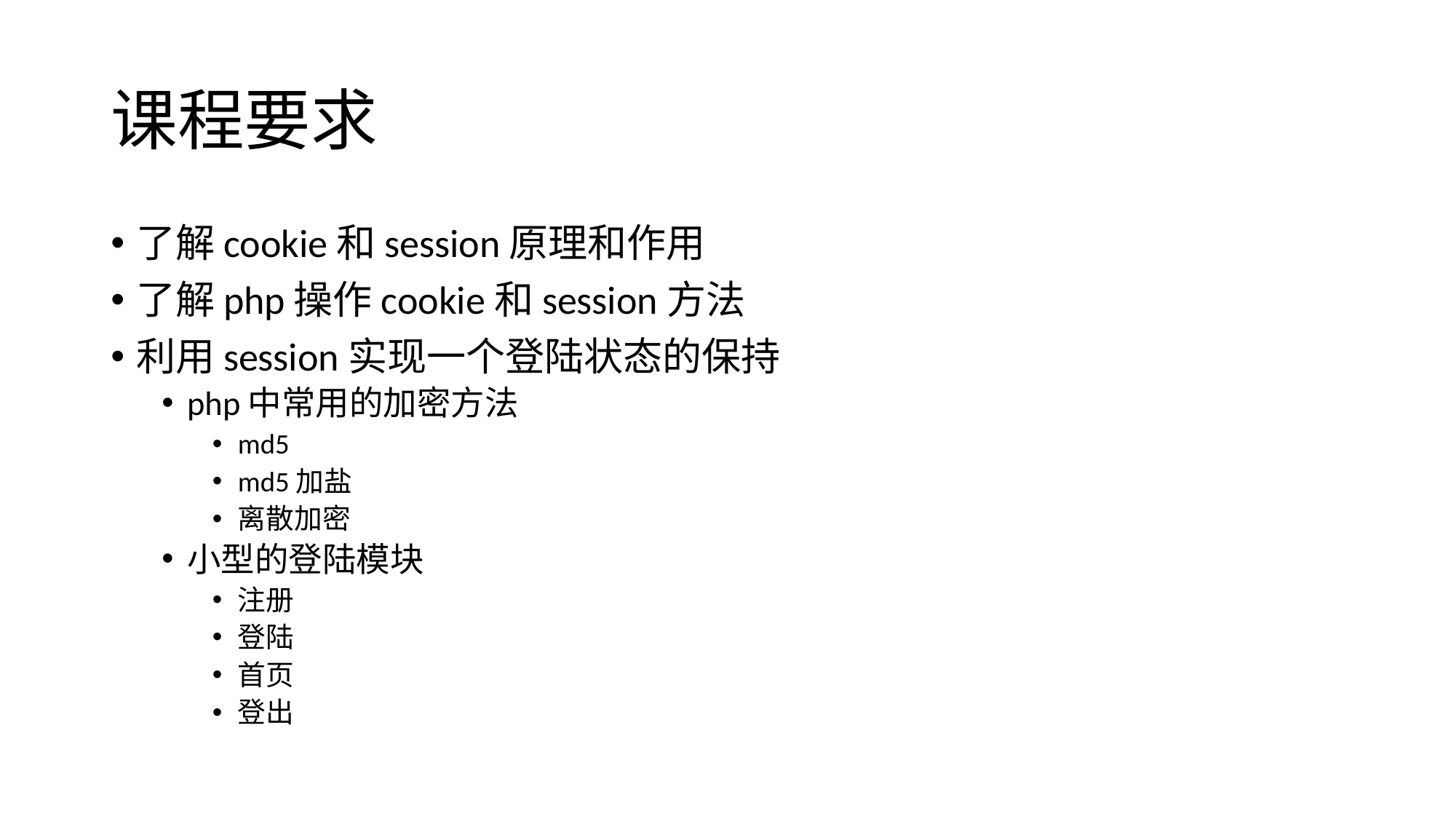

# 课程要求
了解cookie和session原理和作用
了解php操作cookie和session方法
利用session实现一个登陆状态的保持
php中常用的加密方法
md5
md5加盐
离散加密
小型的登陆模块
注册
登陆
首页
登出